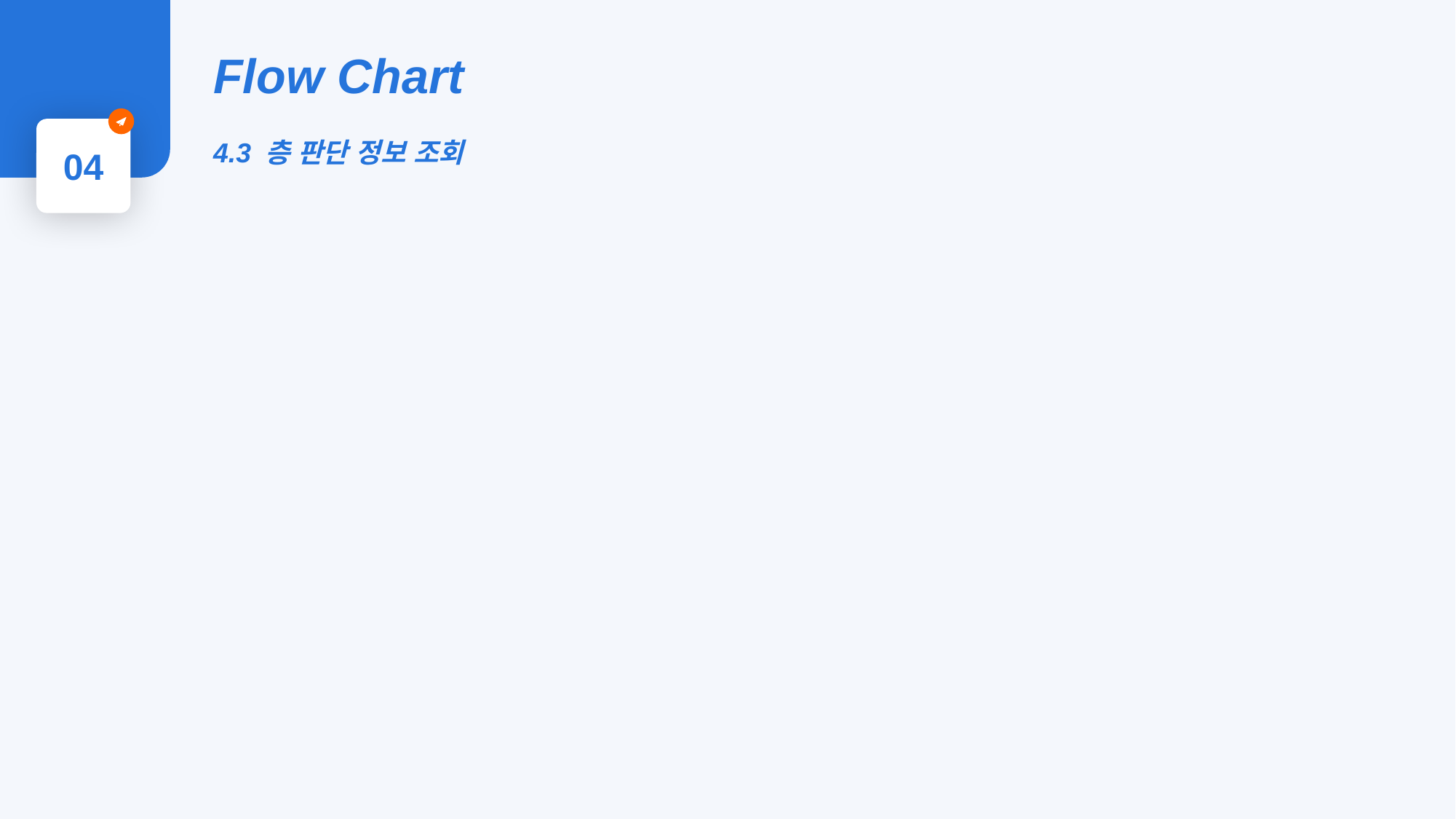

Flow Chart
4.3 층 판단 정보 조회

04